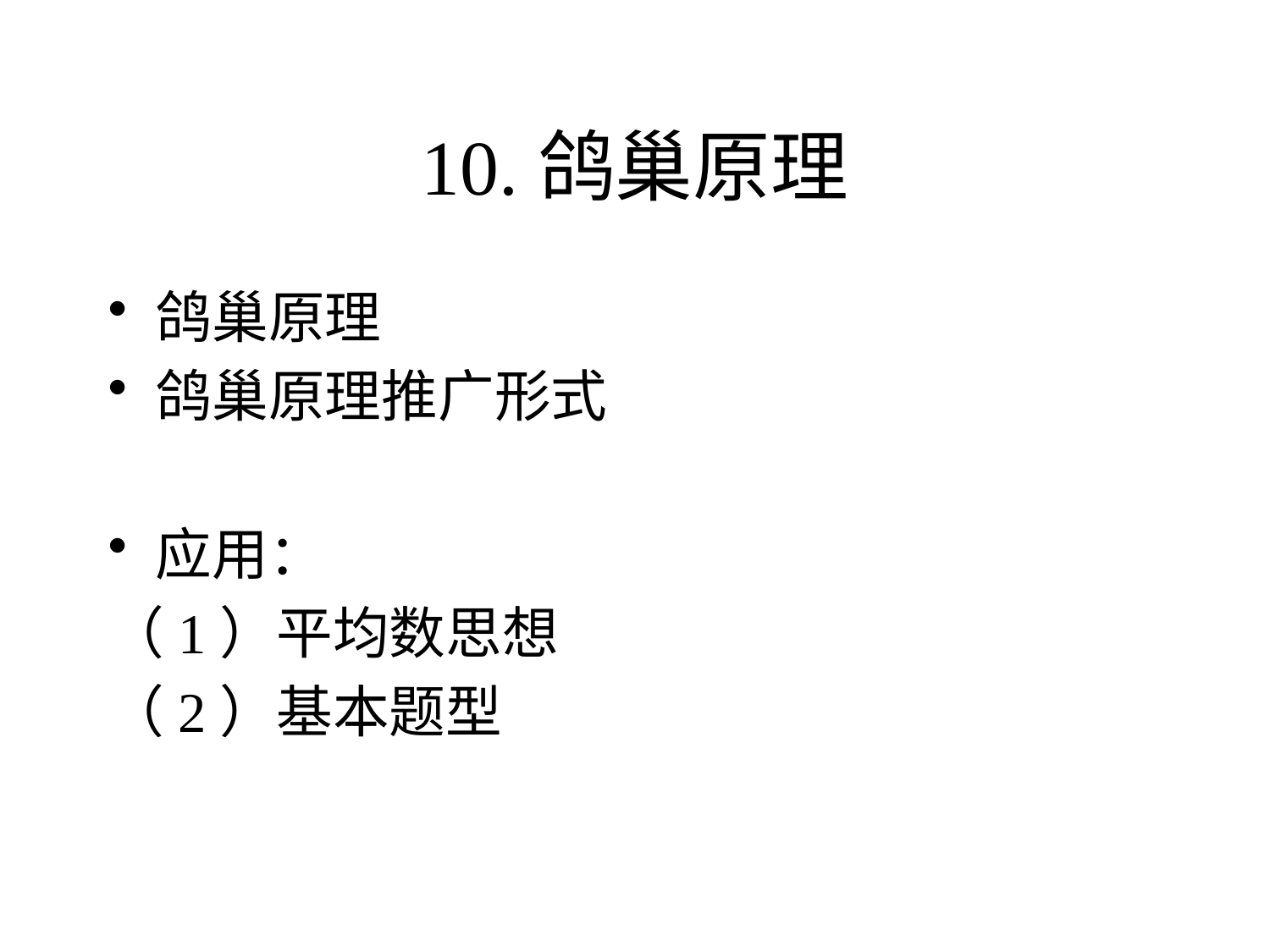

# 10.鸽巢原理
鸽巢原理
鸽巢原理推广形式

应用：
（1）平均数思想
（2）基本题型